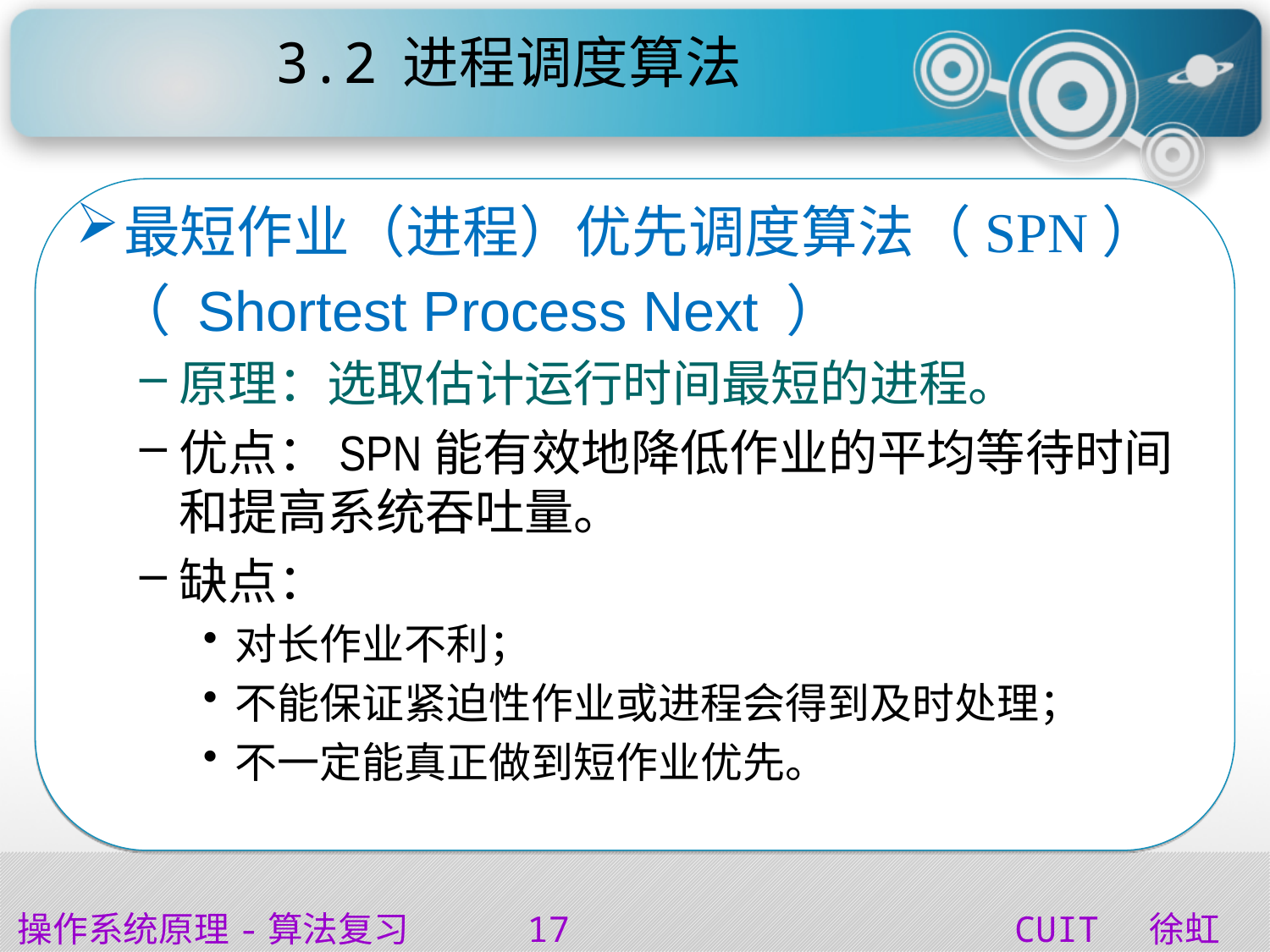

# 3.2	进程调度算法
最短作业（进程）优先调度算法（SPN）
  （ Shortest Process Next ）
原理：选取估计运行时间最短的进程。
优点：SPN能有效地降低作业的平均等待时间和提高系统吞吐量。
缺点：
对长作业不利；
不能保证紧迫性作业或进程会得到及时处理；
不一定能真正做到短作业优先。